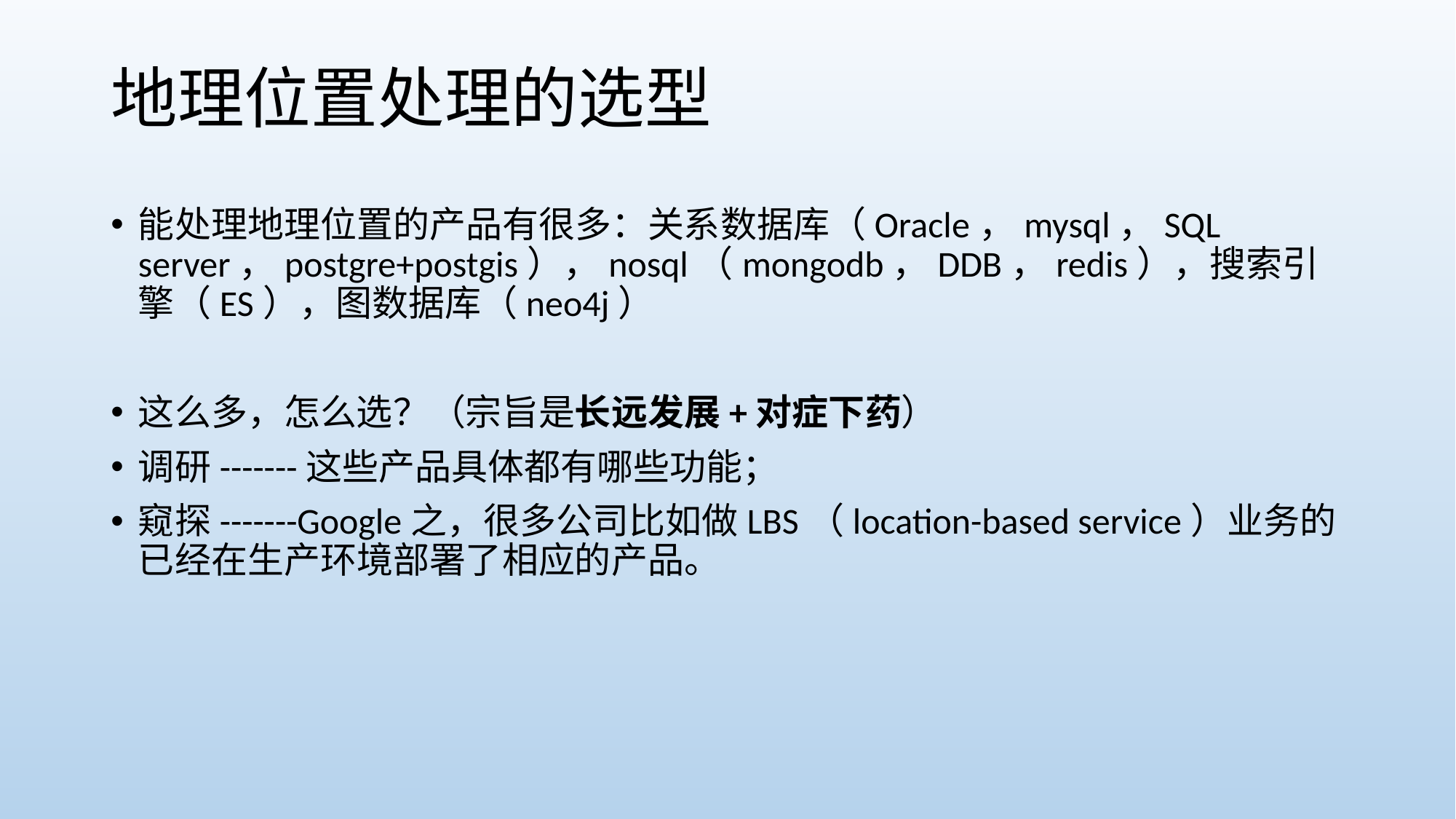

# 地理位置处理的选型
能处理地理位置的产品有很多：关系数据库（Oracle，mysql，SQL server，postgre+postgis），nosql（mongodb，DDB，redis），搜索引擎（ES），图数据库（neo4j）

这么多，怎么选？（宗旨是长远发展+对症下药）
调研-------这些产品具体都有哪些功能；
窥探-------Google之，很多公司比如做LBS（location-based service）业务的已经在生产环境部署了相应的产品。